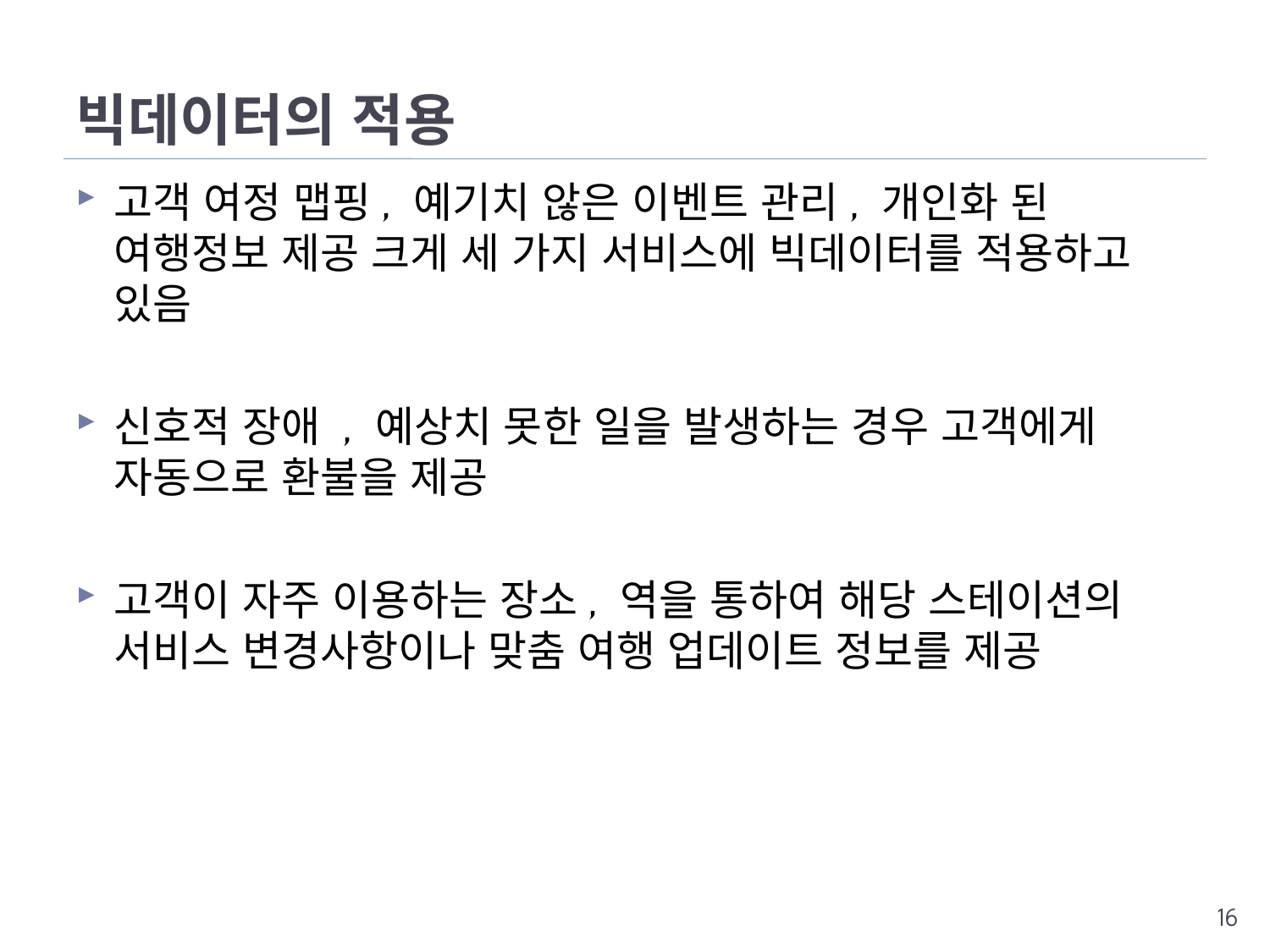

# 빅데이터의 적용
고객 여정 맵핑, 예기치 않은 이벤트 관리, 개인화 된 여행정보 제공 크게 세 가지 서비스에 빅데이터를 적용하고 있음

신호적 장애 , 예상치 못한 일을 발생하는 경우 고객에게 자동으로 환불을 제공

고객이 자주 이용하는 장소, 역을 통하여 해당 스테이션의 서비스 변경사항이나 맞춤 여행 업데이트 정보를 제공
16